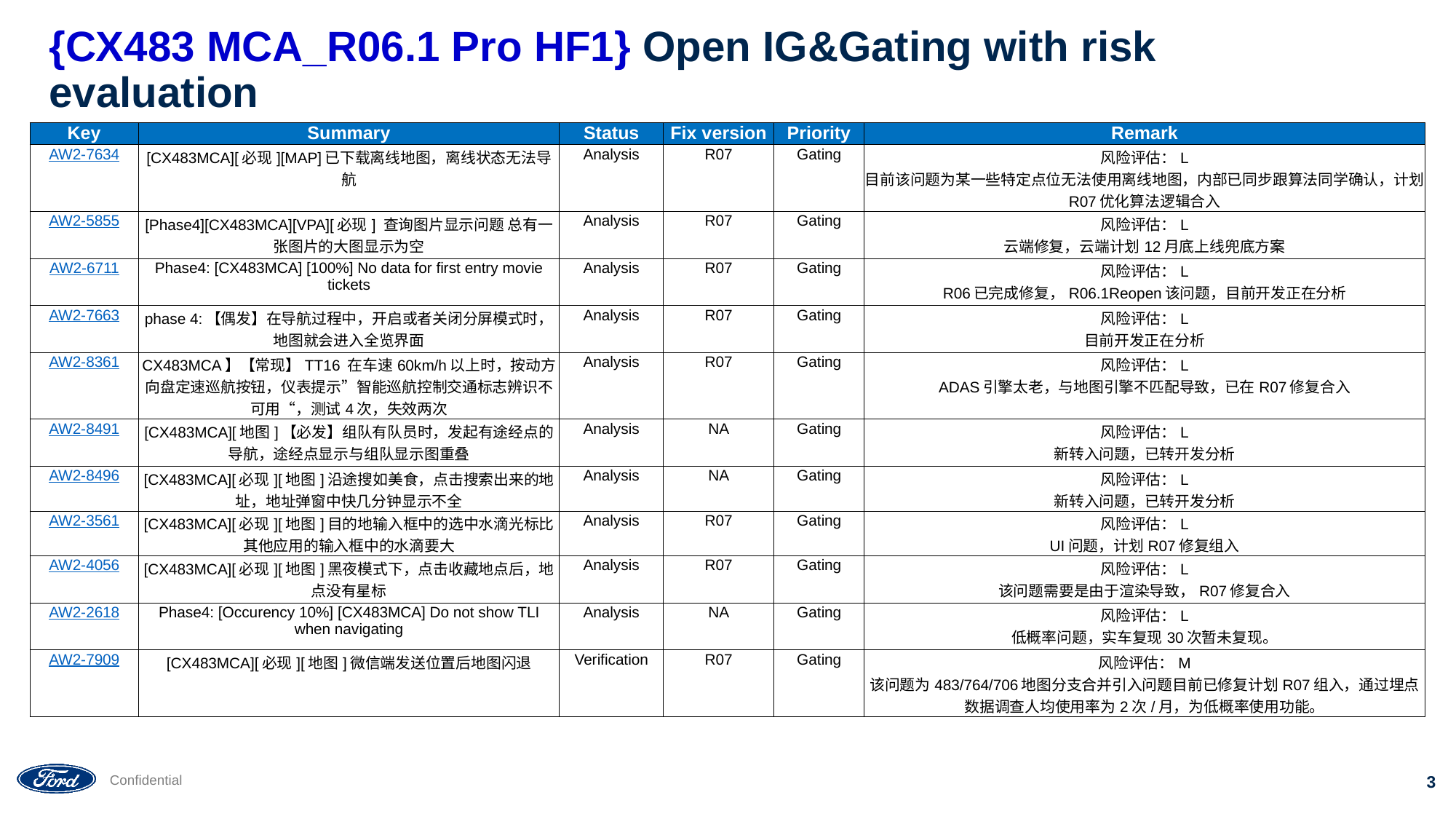

# {CX483 MCA_R06.1 Pro HF1} Open IG&Gating with risk evaluation
| Key | Summary | Status | Fix version | Priority | Remark |
| --- | --- | --- | --- | --- | --- |
| AW2-7634 | [CX483MCA][必现][MAP]已下载离线地图，离线状态无法导航 | Analysis | R07 | Gating | 风险评估：L 目前该问题为某一些特定点位无法使用离线地图，内部已同步跟算法同学确认，计划R07优化算法逻辑合入 |
| AW2-5855 | [Phase4][CX483MCA][VPA][必现] 查询图片显示问题 总有一张图片的大图显示为空 | Analysis | R07 | Gating | 风险评估：L 云端修复，云端计划12月底上线兜底方案 |
| AW2-6711 | Phase4: [CX483MCA] [100%] No data for first entry movie tickets | Analysis | R07 | Gating | 风险评估：L R06已完成修复，R06.1Reopen该问题，目前开发正在分析 |
| AW2-7663 | phase 4:【偶发】在导航过程中，开启或者关闭分屏模式时，地图就会进入全览界面 | Analysis | R07 | Gating | 风险评估：L 目前开发正在分析 |
| AW2-8361 | CX483MCA】【常现】TT16 在车速60km/h以上时，按动方向盘定速巡航按钮，仪表提示”智能巡航控制交通标志辨识不可用“，测试4次，失效两次 | Analysis | R07 | Gating | 风险评估：L ADAS引擎太老，与地图引擎不匹配导致，已在R07修复合入 |
| AW2-8491 | [CX483MCA][地图]【必发】组队有队员时，发起有途经点的导航，途经点显示与组队显示图重叠 | Analysis | NA | Gating | 风险评估：L 新转入问题，已转开发分析 |
| AW2-8496 | [CX483MCA][必现][地图]沿途搜如美食，点击搜索出来的地址，地址弹窗中快几分钟显示不全 | Analysis | NA | Gating | 风险评估：L 新转入问题，已转开发分析 |
| AW2-3561 | [CX483MCA][必现][地图]目的地输入框中的选中水滴光标比其他应用的输入框中的水滴要大 | Analysis | R07 | Gating | 风险评估：L UI问题，计划R07修复组入 |
| AW2-4056 | [CX483MCA][必现][地图]黑夜模式下，点击收藏地点后，地点没有星标 | Analysis | R07 | Gating | 风险评估：L 该问题需要是由于渲染导致，R07修复合入 |
| AW2-2618 | Phase4: [Occurency 10%] [CX483MCA] Do not show TLI when navigating | Analysis | NA | Gating | 风险评估：L 低概率问题，实车复现30次暂未复现。 |
| AW2-7909 | [CX483MCA][必现][地图]微信端发送位置后地图闪退 | Verification | R07 | Gating | 风险评估：M 该问题为483/764/706地图分支合并引入问题目前已修复计划R07组入，通过埋点数据调查人均使用率为2次/月，为低概率使用功能。 |